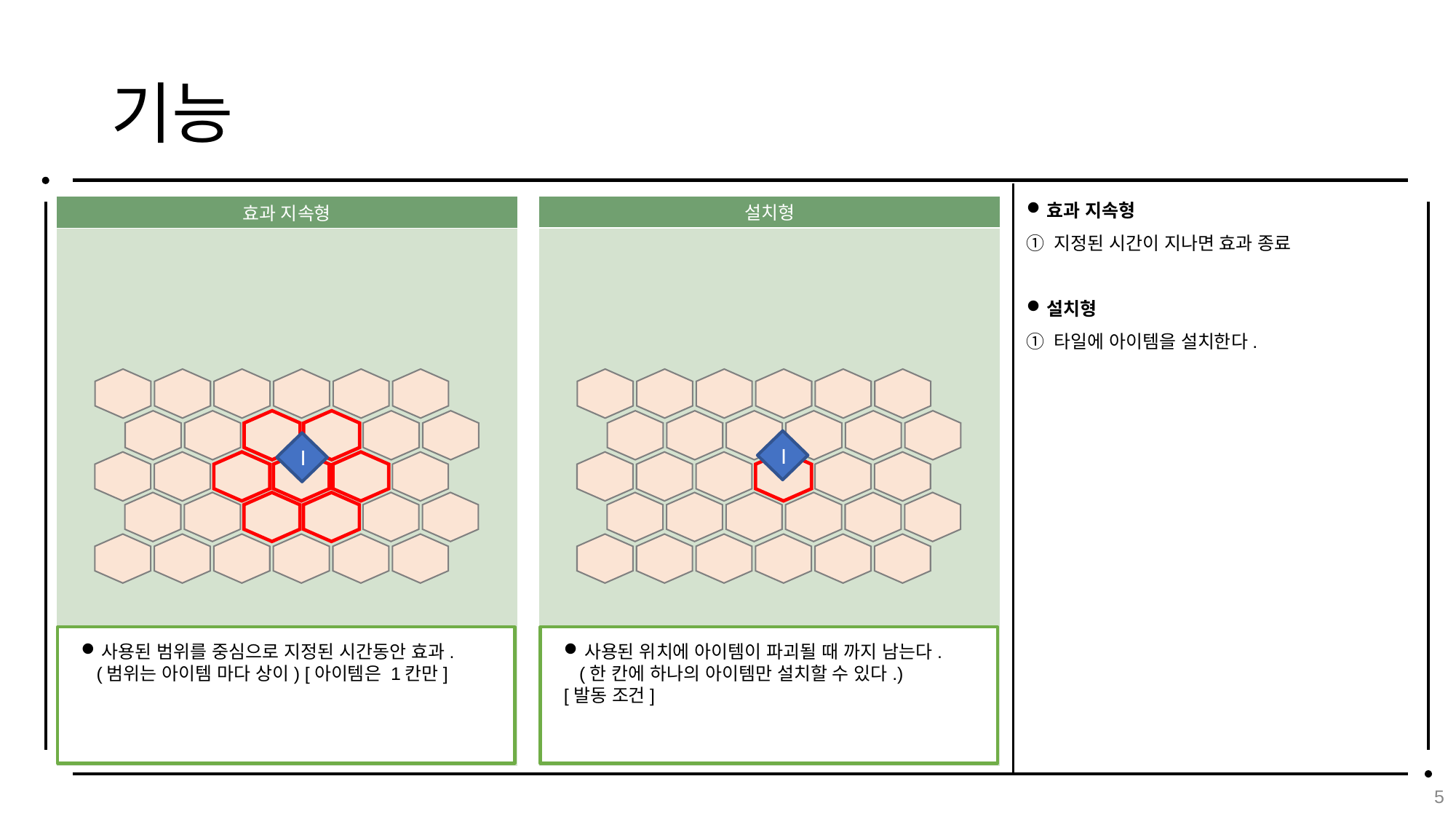

# 기능

효과 지속형
지정된 시간이 지나면 효과 종료

설치형
타일에 아이템을 설치한다.
| 설치형 |
| --- |
|  |
| 효과 지속형 |
| --- |
|  |

I
I

사용된 위치에 아이템이 파괴될 때 까지 남는다.
   (한 칸에 하나의 아이템만 설치할 수 있다.)
[발동 조건]
사용된 범위를 중심으로 지정된 시간동안 효과.
   (범위는 아이템 마다 상이) [아이템은 1칸만]
5